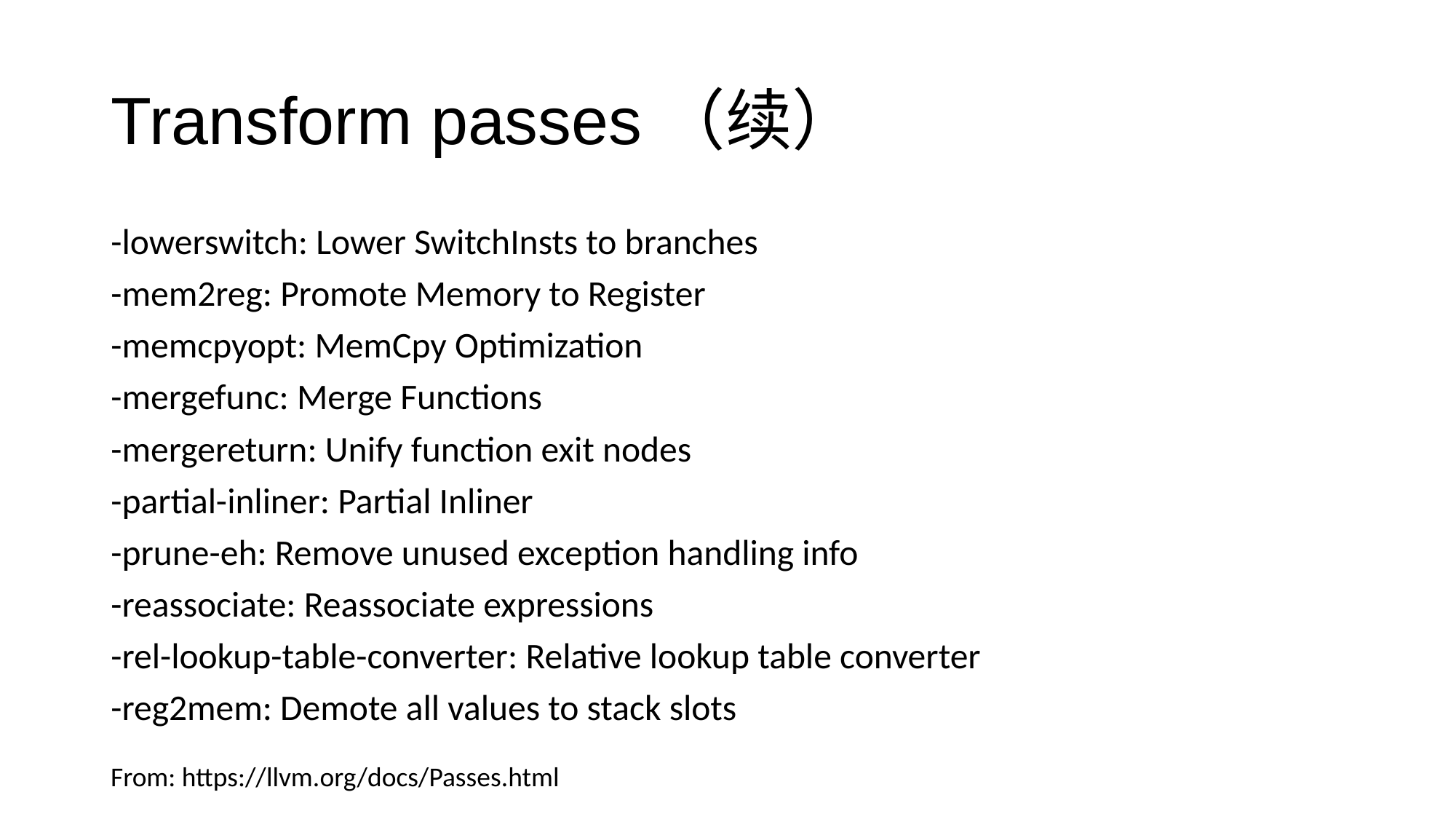

# Transform passes（续）
-lowerswitch: Lower SwitchInsts to branches
-mem2reg: Promote Memory to Register
-memcpyopt: MemCpy Optimization
-mergefunc: Merge Functions
-mergereturn: Unify function exit nodes
-partial-inliner: Partial Inliner
-prune-eh: Remove unused exception handling info
-reassociate: Reassociate expressions
-rel-lookup-table-converter: Relative lookup table converter
-reg2mem: Demote all values to stack slots
From: https://llvm.org/docs/Passes.html